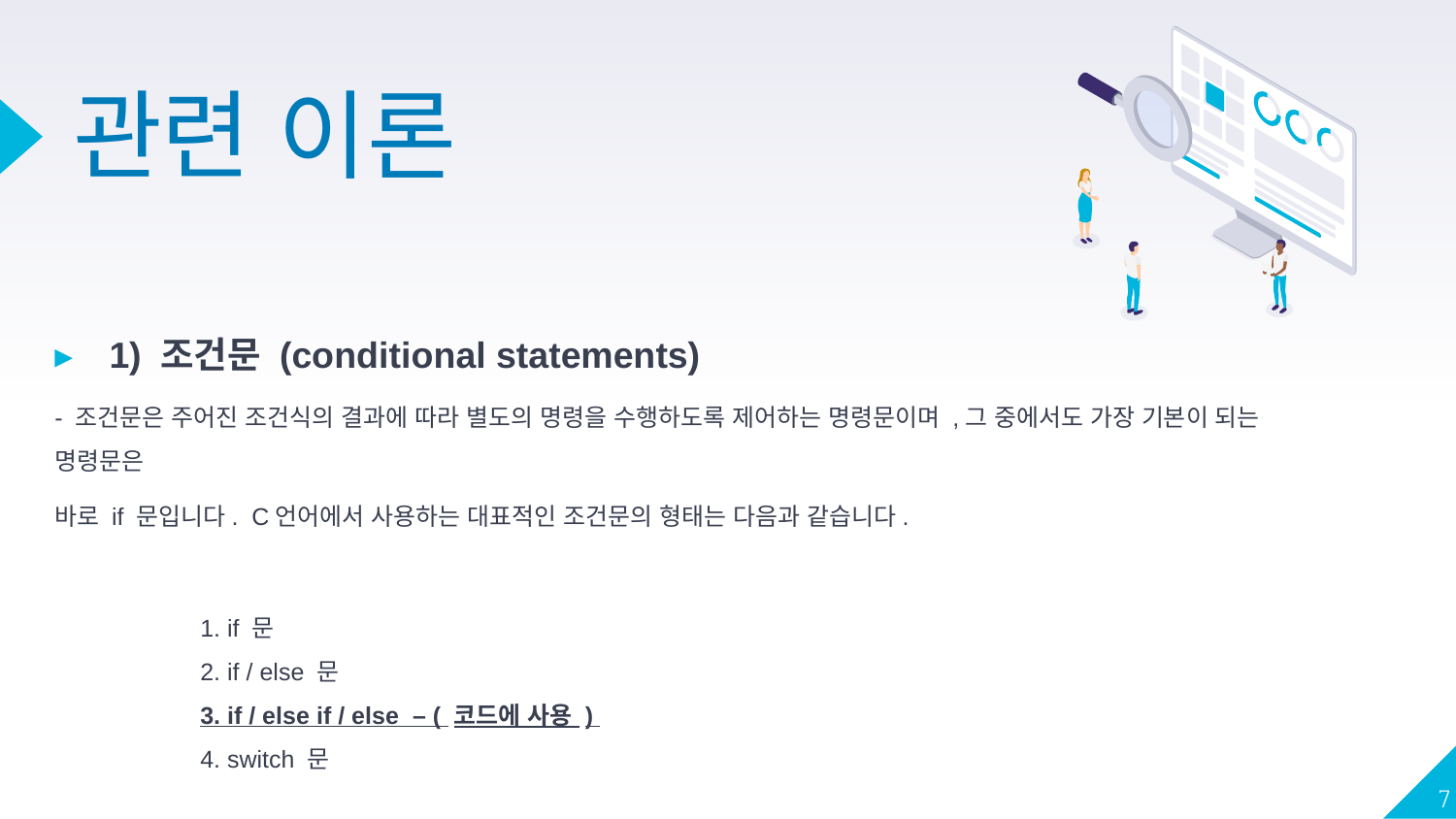

# 관련 이론
1) 조건문 (conditional statements)
- 조건문은 주어진 조건식의 결과에 따라 별도의 명령을 수행하도록 제어하는 명령문이며 ,그 중에서도 가장 기본이 되는 명령문은
바로 if 문입니다.  C언어에서 사용하는 대표적인 조건문의 형태는 다음과 같습니다.

	1. if 문
	2. if / else 문
	3. if / else if / else  – ( 코드에 사용 )
	4. switch 문
7